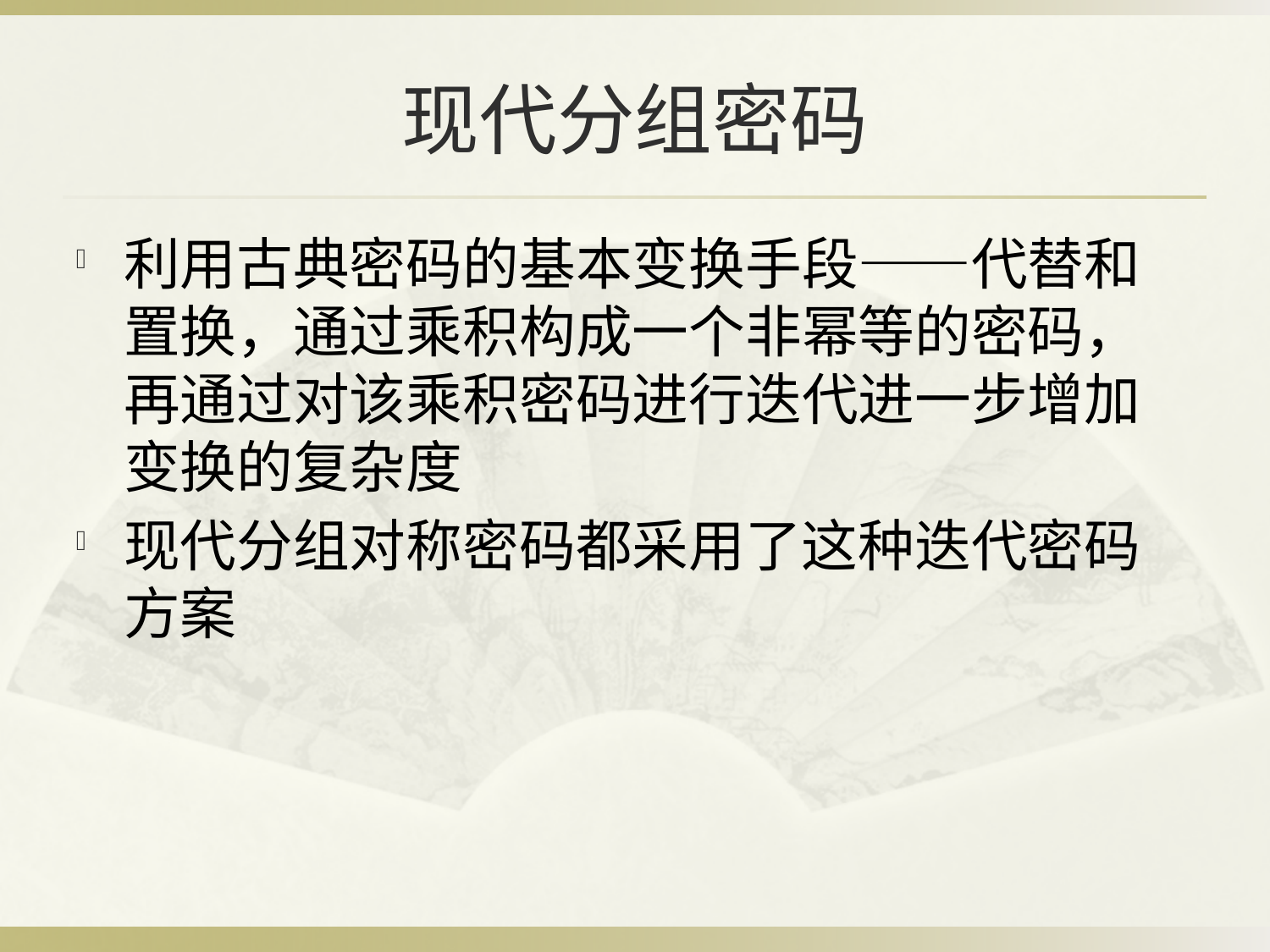

# 现代分组密码
利用古典密码的基本变换手段——代替和置换，通过乘积构成一个非幂等的密码，再通过对该乘积密码进行迭代进一步增加变换的复杂度
现代分组对称密码都采用了这种迭代密码方案